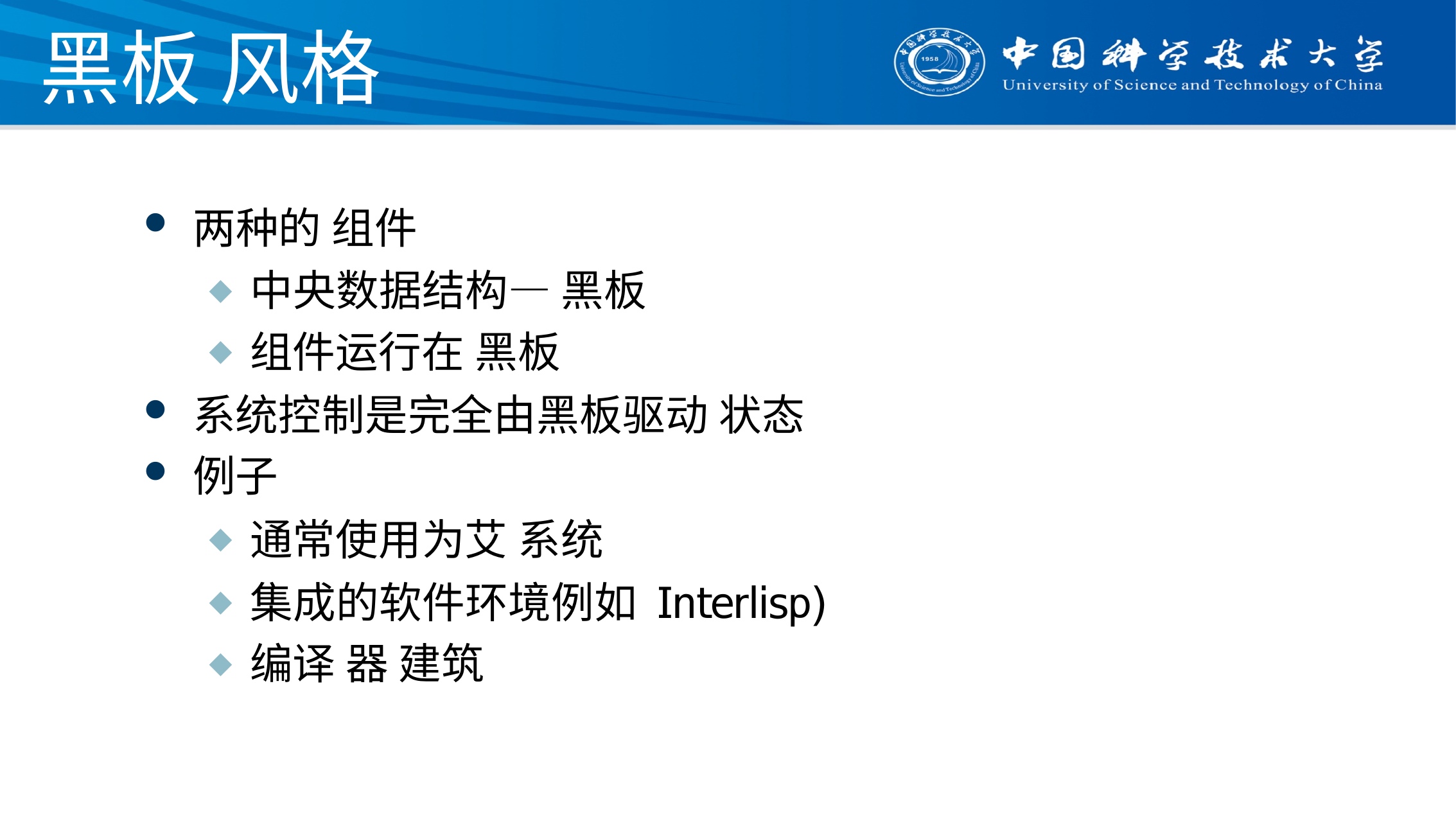

# 黑板 风格
两种的 组件
中央数据结构— 黑板
组件运行在 黑板
系统控制是完全由黑板驱动 状态
例子
通常使用为艾 系统
集成的软件环境例如 Interlisp)
编译 器 建筑